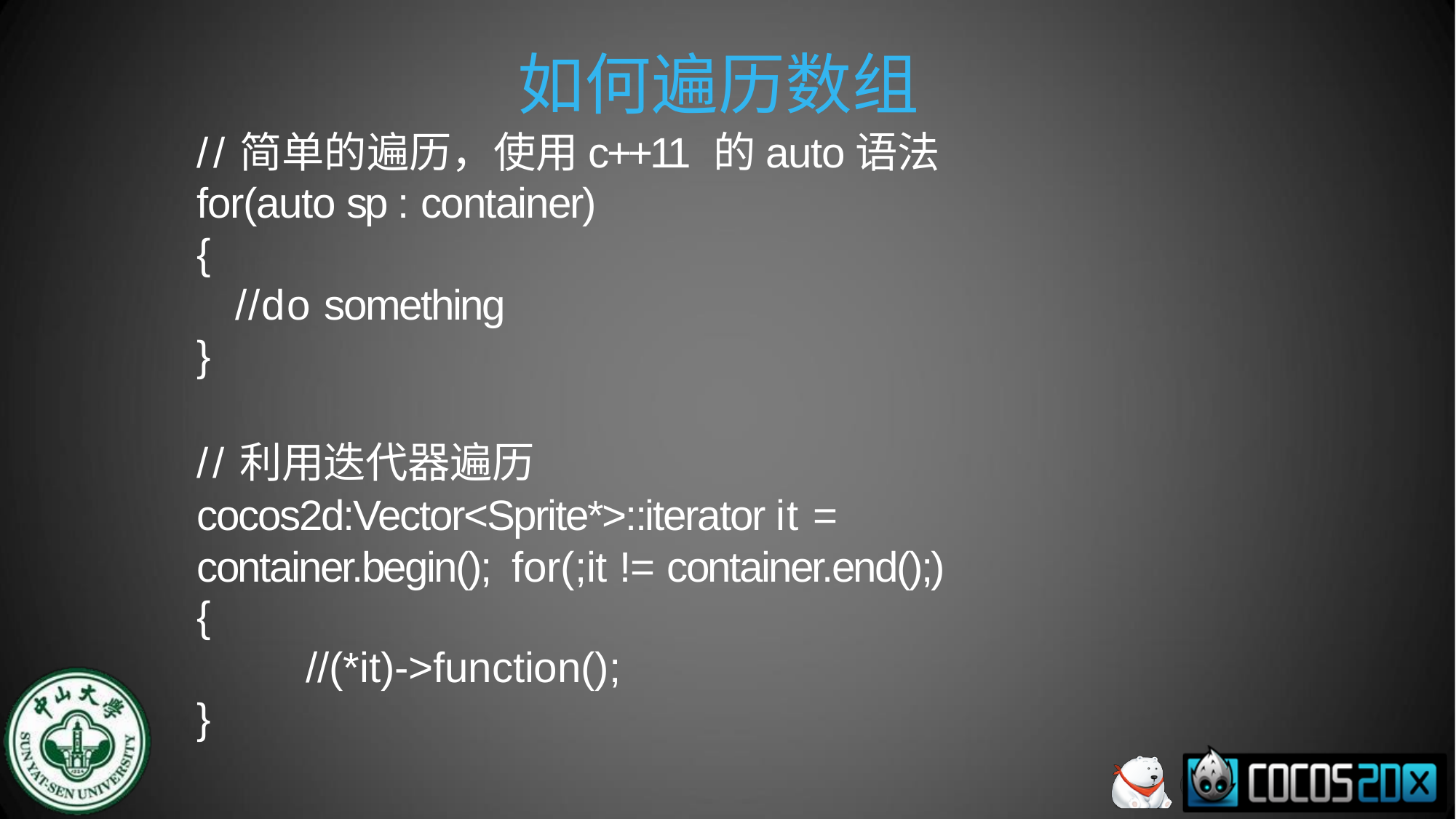

# 如何遍历数组
//简单的遍历，使用c++11 的auto语法
for(auto sp : container)
{
//do something
}

//利用迭代器遍历
cocos2d:Vector<Sprite*>::iterator it = container.begin();  for(;it != container.end();)
{
//(*it)->function();
}